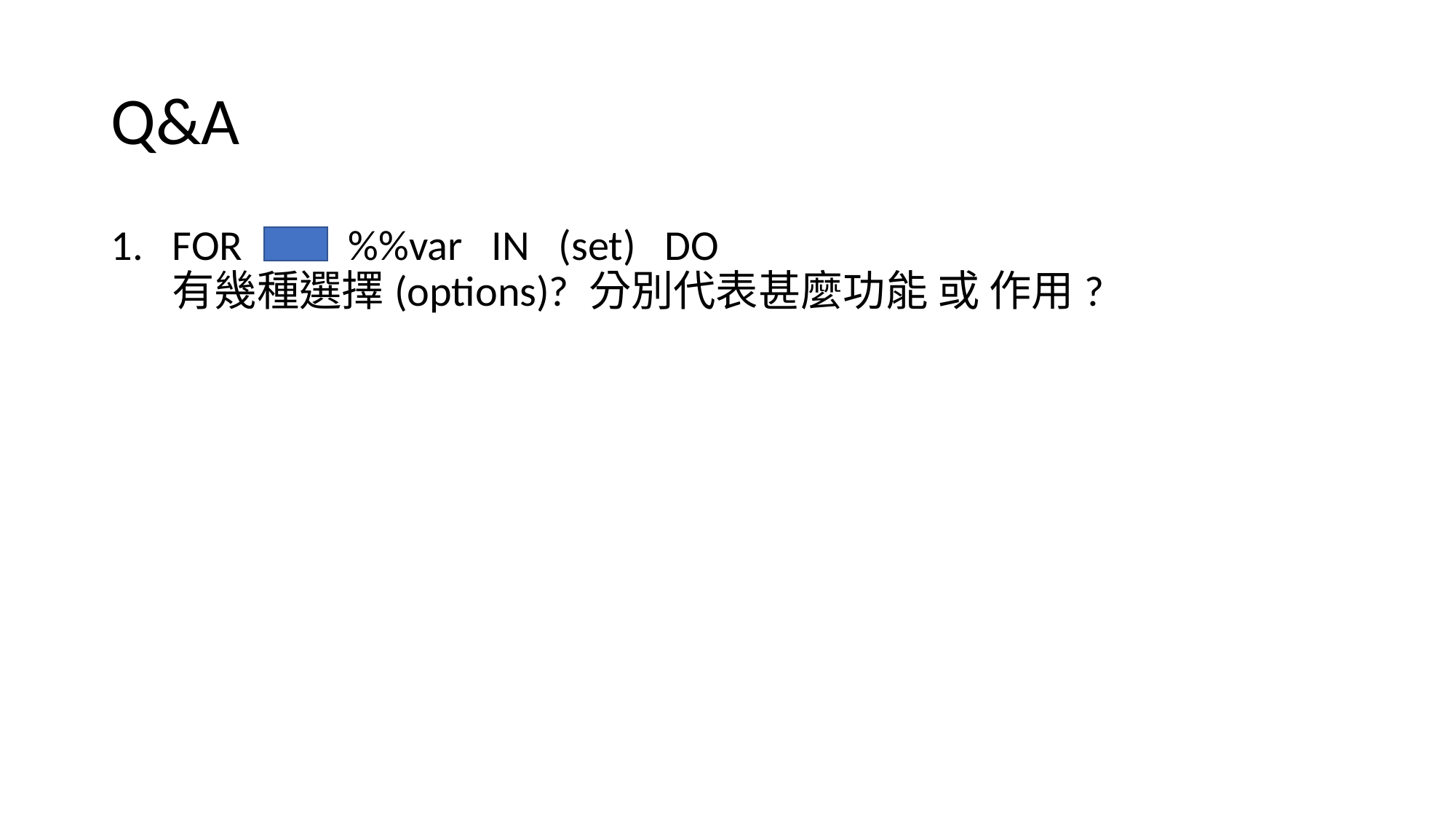

# Q&A
FOR           %%var   IN   (set)   DO
有幾種選擇(options)? 分別代表甚麼功能 或 作用?